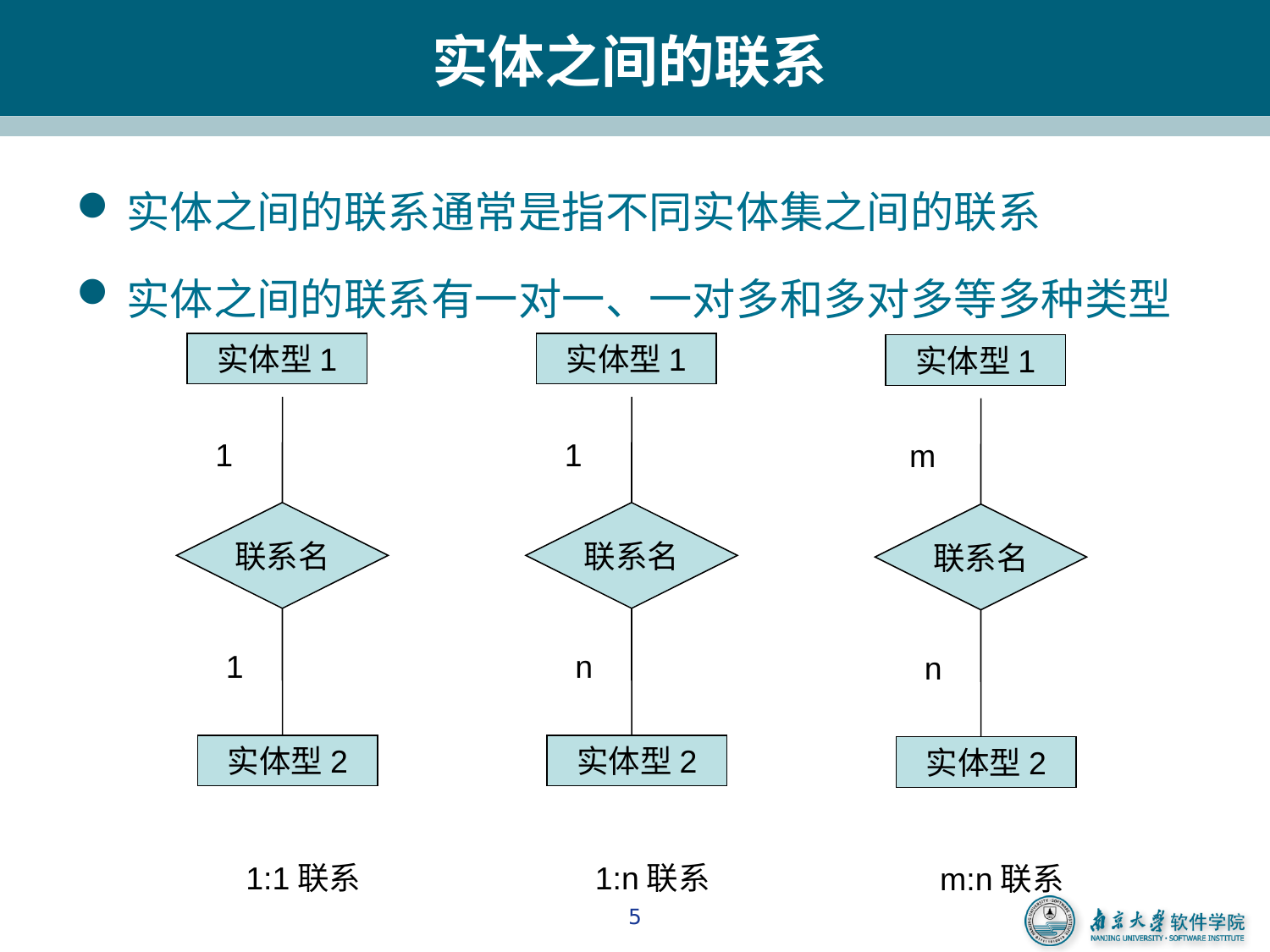

# 实体之间的联系
实体之间的联系通常是指不同实体集之间的联系
实体之间的联系有一对一、一对多和多对多等多种类型
实体型1

1
联系名

1
实体型2
1:1联系
实体型1

1
联系名

n
实体型2
1:n联系
实体型1

m
联系名

n
实体型2
m:n联系
5